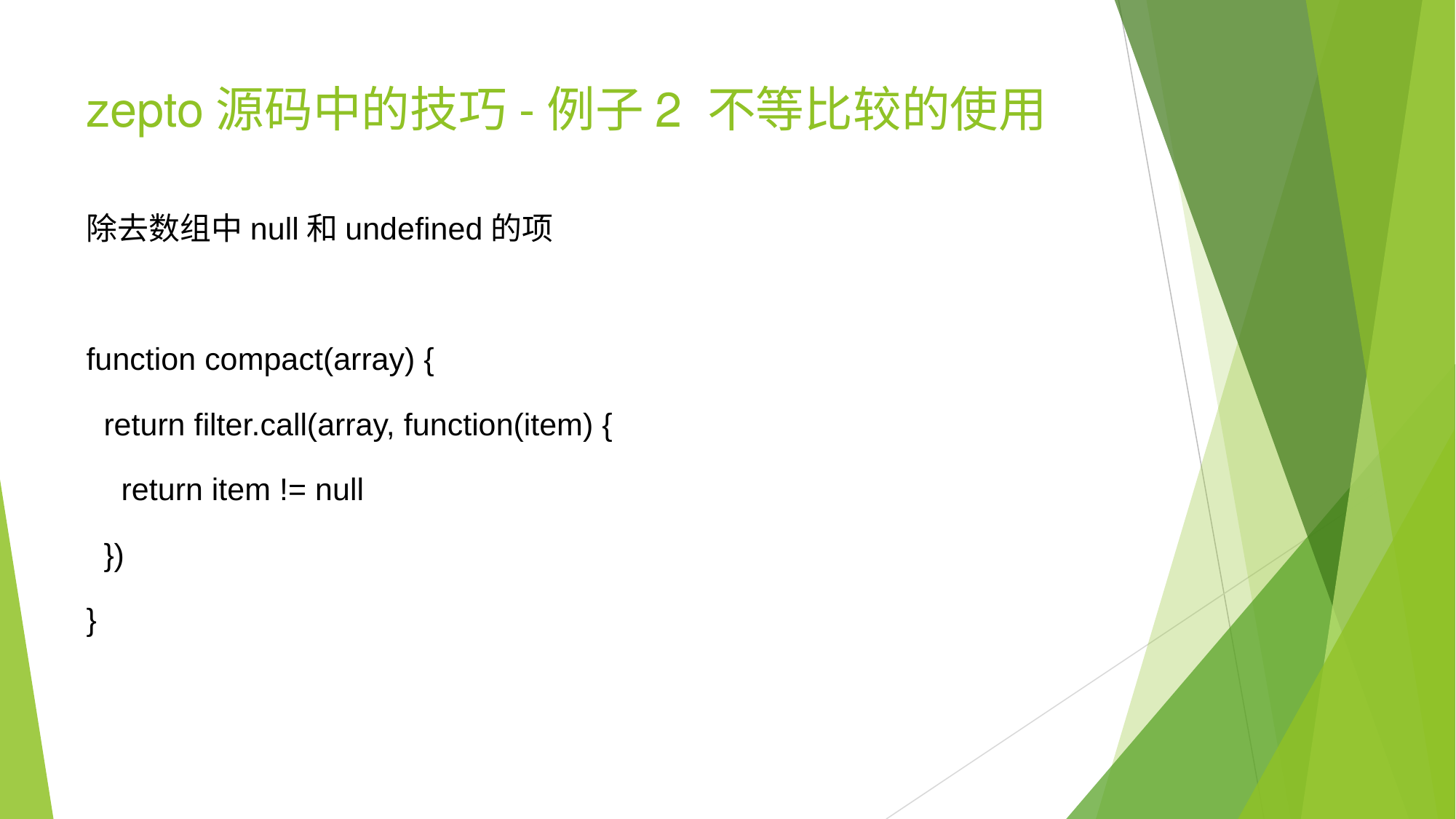

# zepto源码中的技巧-例子2 不等比较的使用
除去数组中null和undefined的项

function compact(array) {
  return filter.call(array, function(item) {
    return item != null
  })
}